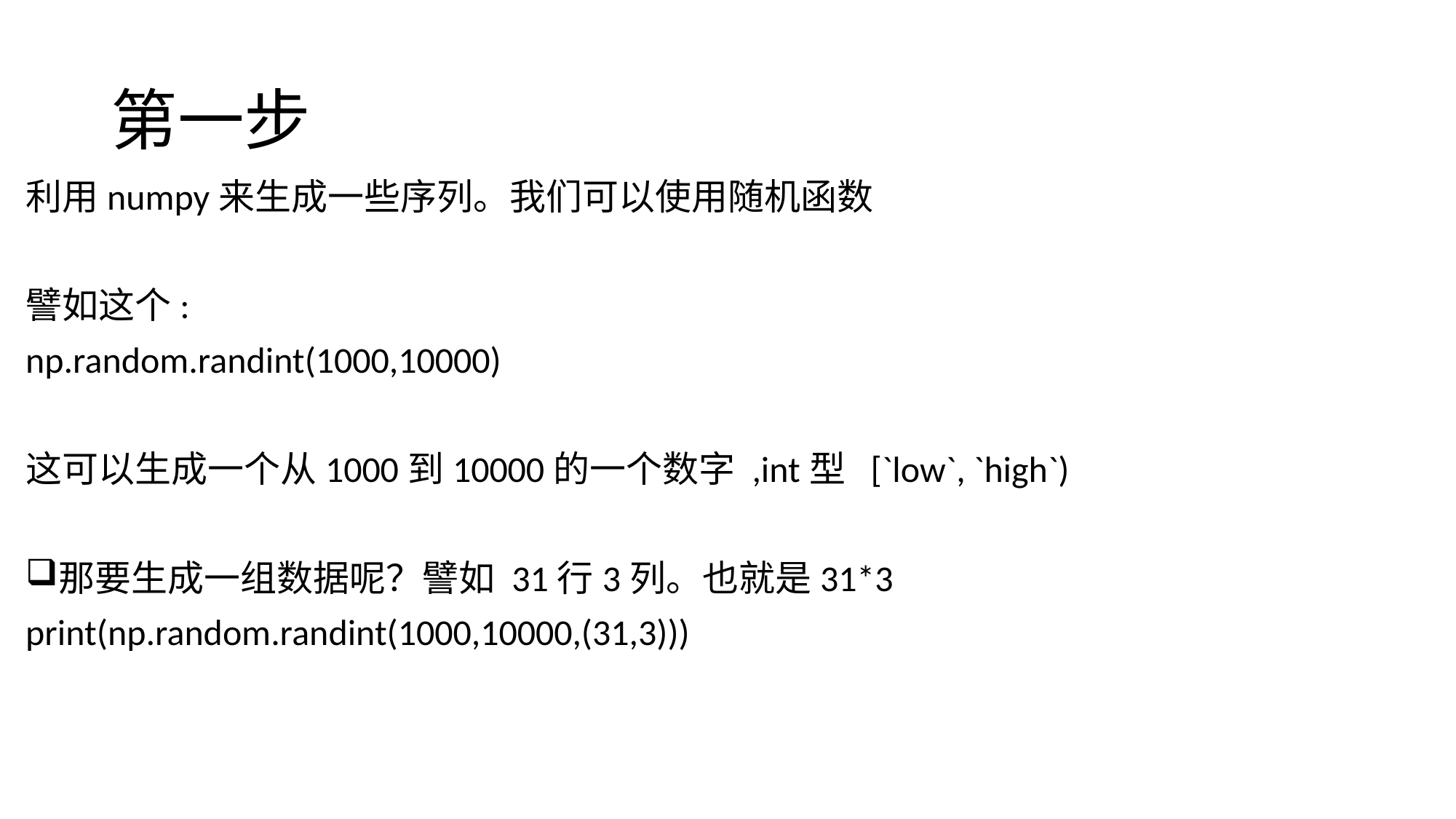

# 第一步
利用numpy来生成一些序列。我们可以使用随机函数

譬如这个:
np.random.randint(1000,10000)

这可以生成一个从1000到10000的一个数字 ,int型  [`low`, `high`)

那要生成一组数据呢？譬如 31行3列。也就是31*3
print(np.random.randint(1000,10000,(31,3)))